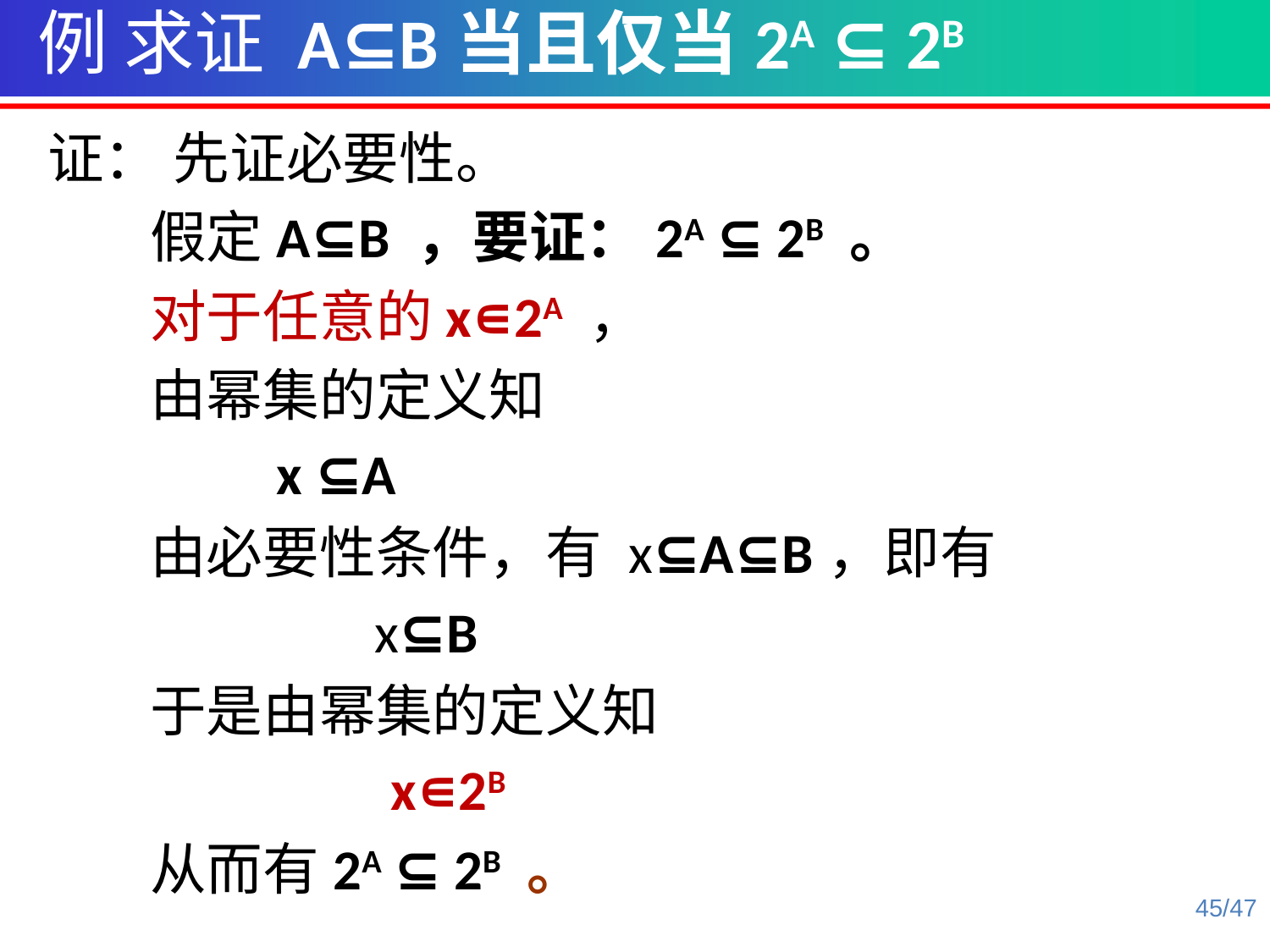

例 求证 A⊆B当且仅当2A ⊆ 2B
证： 先证必要性。
       假定A⊆B ，要证：2A ⊆ 2B 。
       对于任意的x∊2A ，
       由幂集的定义知
                  x ⊆A
       由必要性条件，有 x⊆A⊆B，即有
			  x⊆B
       于是由幂集的定义知
                           x∊2B
       从而有2A ⊆ 2B 。

45/47